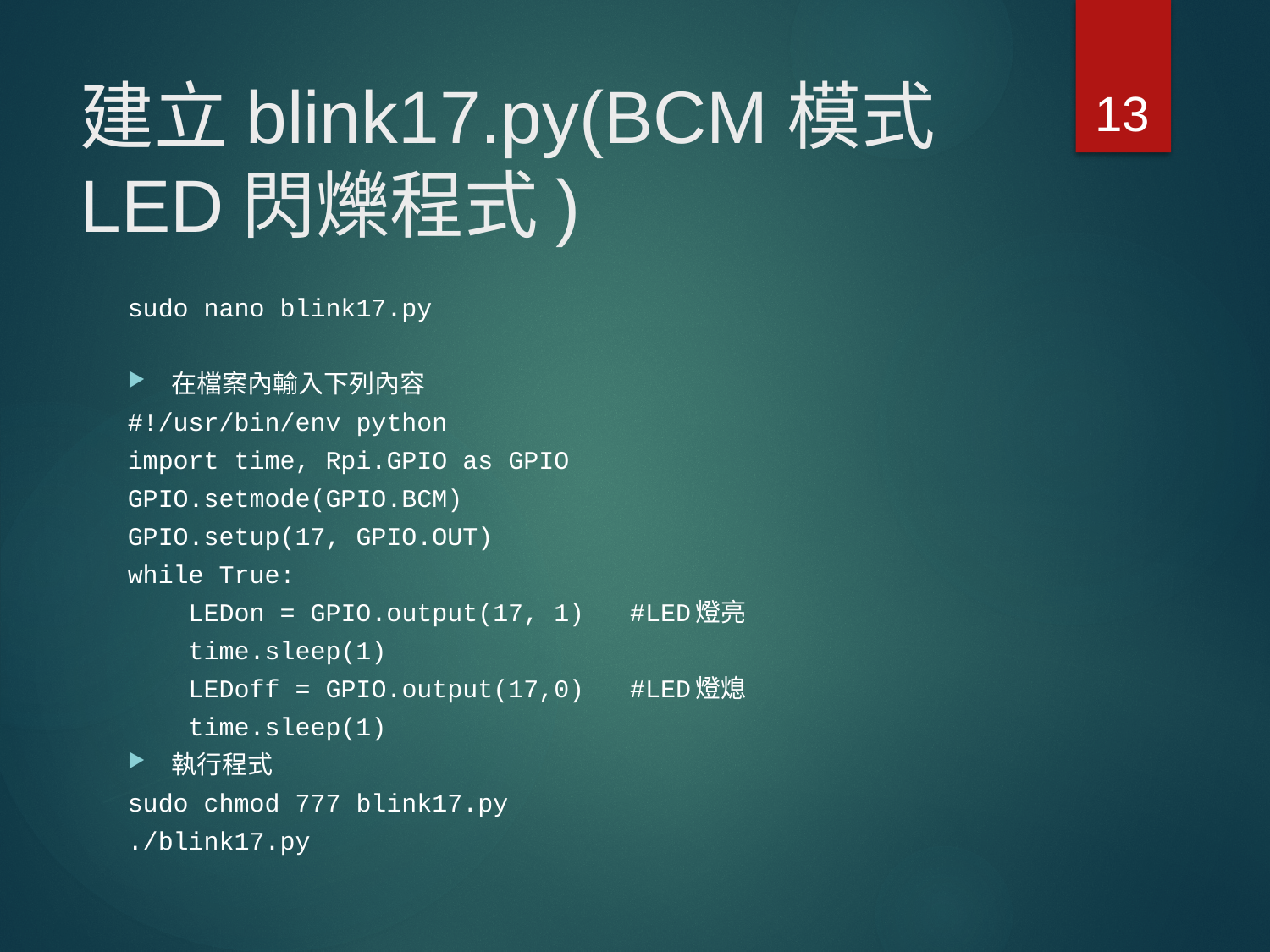

13
# 建立blink17.py(BCM模式LED閃爍程式)
sudo nano blink17.py

在檔案內輸入下列內容
#!/usr/bin/env python
import time, Rpi.GPIO as GPIO
GPIO.setmode(GPIO.BCM)
GPIO.setup(17, GPIO.OUT)
while True:
    LEDon = GPIO.output(17, 1)   #LED燈亮
    time.sleep(1)
    LEDoff = GPIO.output(17,0)   #LED燈熄
    time.sleep(1)
執行程式
sudo chmod 777 blink17.py
./blink17.py